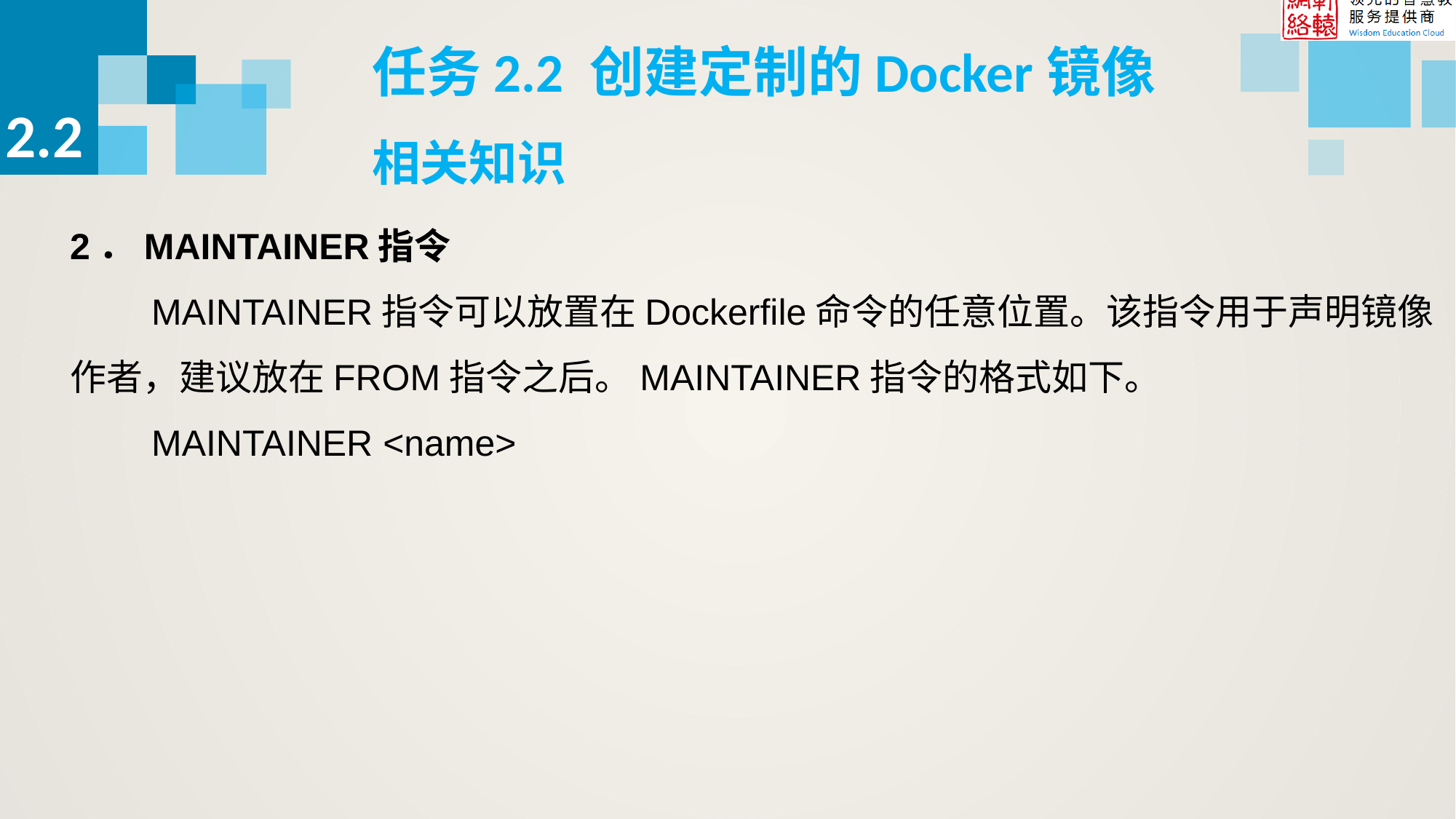

任务2.2 创建定制的Docker镜像
2.2
相关知识
2．MAINTAINER指令
        MAINTAINER指令可以放置在Dockerfile命令的任意位置。该指令用于声明镜像作者，建议放在FROM指令之后。MAINTAINER指令的格式如下。
        MAINTAINER <name>